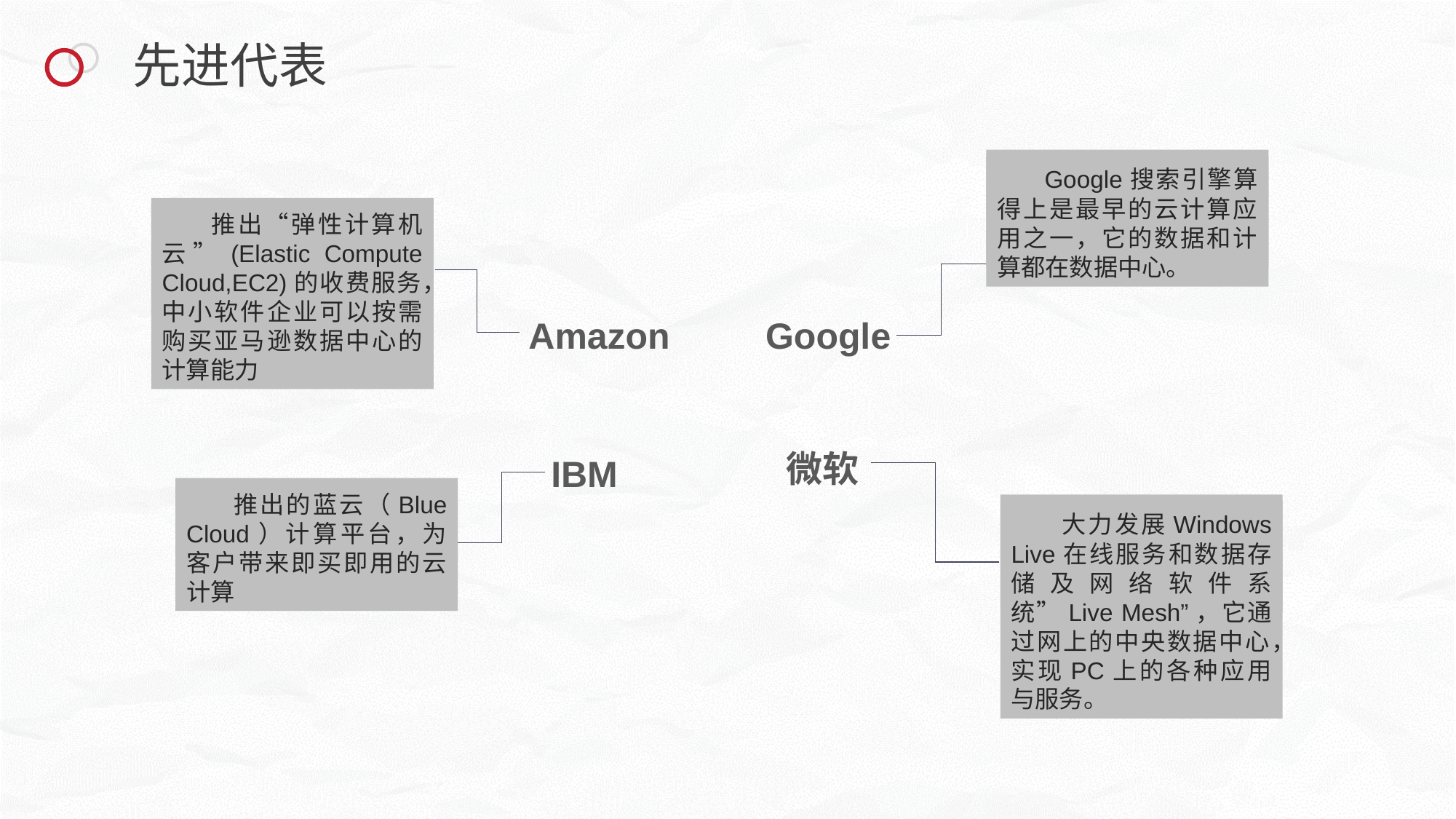

先进代表

      Google搜索引擎算得上是最早的云计算应用之一，它的数据和计算都在数据中心。

      推出“弹性计算机云”(Elastic Compute Cloud,EC2)的收费服务，中小软件企业可以按需购买亚马逊数据中心的计算能力
Amazon
Google
微软
IBM

      推出的蓝云（Blue Cloud）计算平台，为客户带来即买即用的云计算

      大力发展Windows Live在线服务和数据存储及网络软件系统”Live Mesh”，它通过网上的中央数据中心，实现PC上的各种应用与服务。